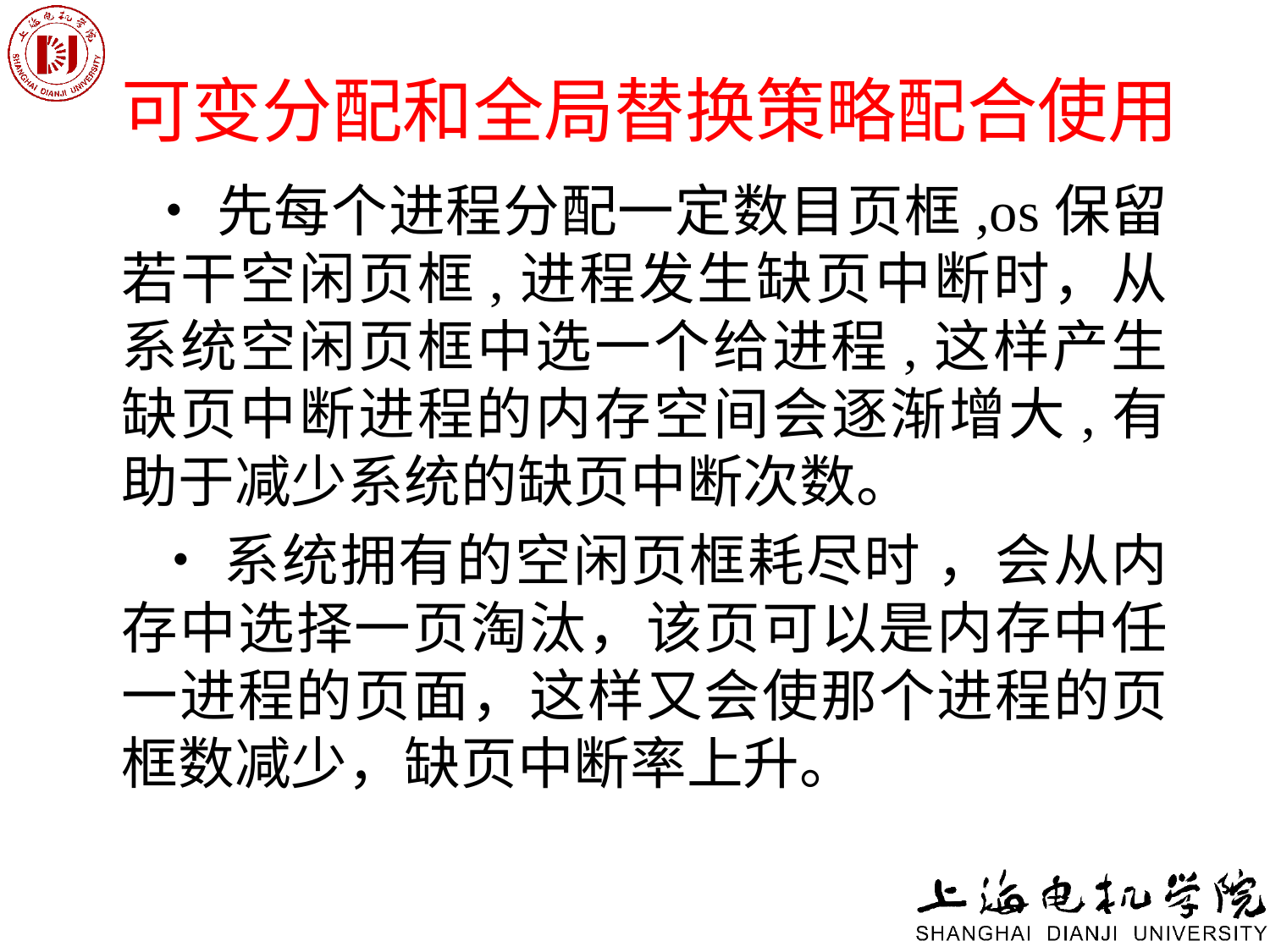

# 可变分配和全局替换策略配合使用
  •先每个进程分配一定数目页框,os保留若干空闲页框,进程发生缺页中断时，从系统空闲页框中选一个给进程,这样产生缺页中断进程的内存空间会逐渐增大,有助于减少系统的缺页中断次数。
  •系统拥有的空闲页框耗尽时 ，会从内存中选择一页淘汰，该页可以是内存中任一进程的页面，这样又会使那个进程的页框数减少，缺页中断率上升。